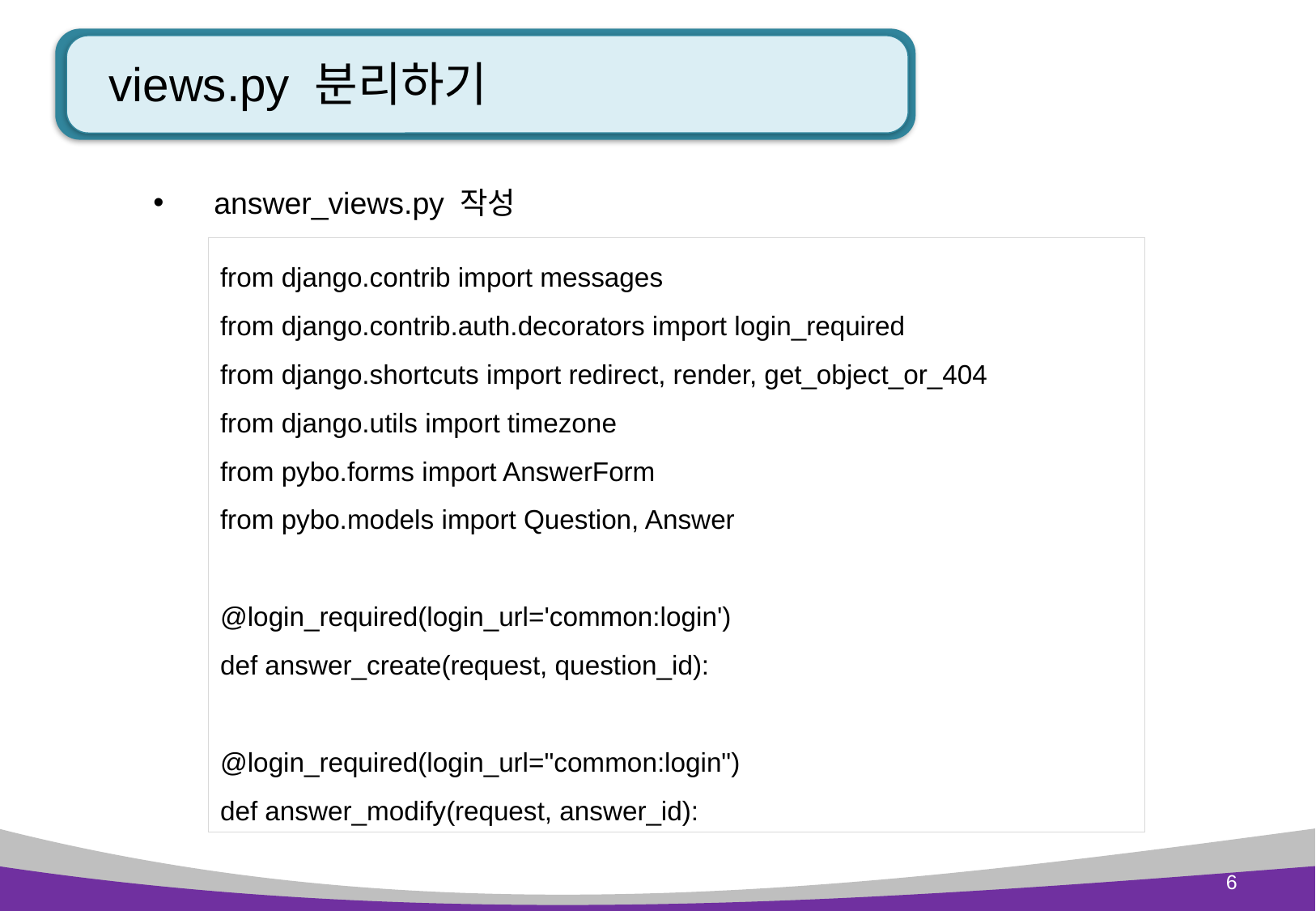

# views.py 분리하기
answer_views.py 작성
from django.contrib import messages
from django.contrib.auth.decorators import login_required
from django.shortcuts import redirect, render, get_object_or_404
from django.utils import timezone
from pybo.forms import AnswerForm
from pybo.models import Question, Answer

@login_required(login_url='common:login')
def answer_create(request, question_id):

@login_required(login_url="common:login")
def answer_modify(request, answer_id):
6